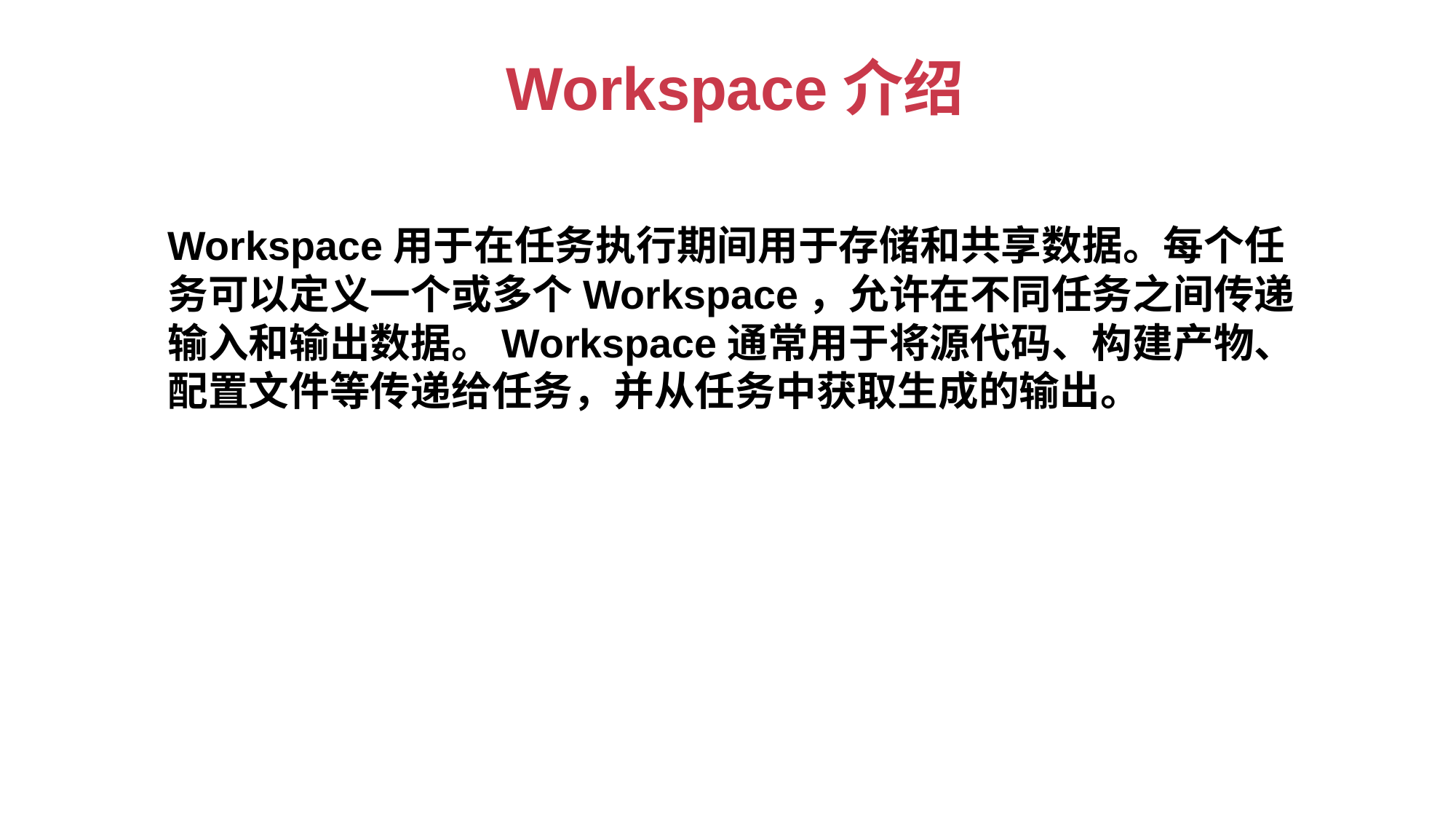

Workspace介绍
Workspace用于在任务执行期间用于存储和共享数据。每个任务可以定义一个或多个Workspace，允许在不同任务之间传递输入和输出数据。Workspace通常用于将源代码、构建产物、配置文件等传递给任务，并从任务中获取生成的输出。